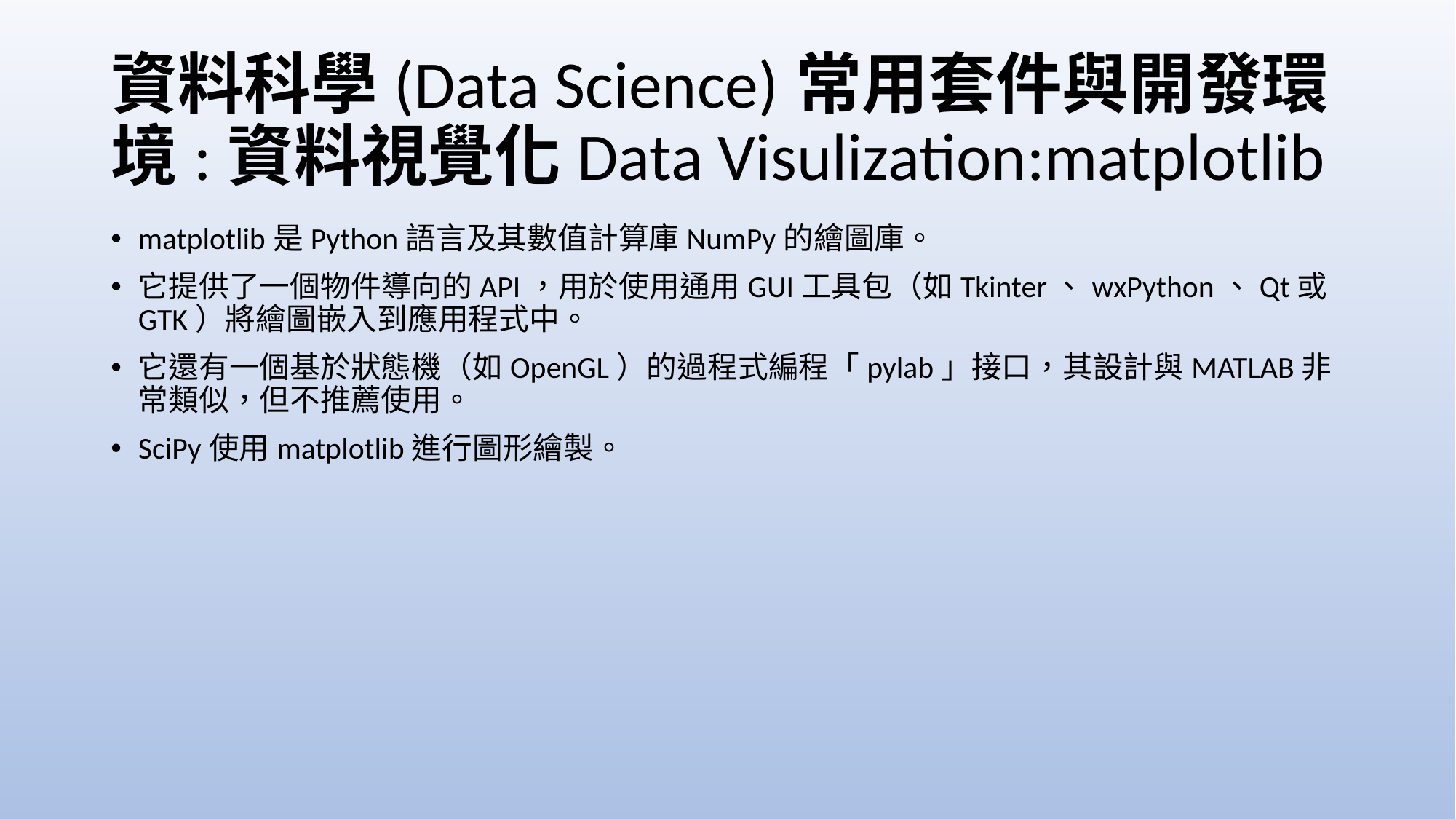

# 資料科學(Data Science)常用套件與開發環境:資料視覺化Data Visulization:matplotlib
matplotlib是Python語言及其數值計算庫NumPy的繪圖庫。
它提供了一個物件導向的API，用於使用通用GUI工具包（如Tkinter、wxPython、Qt或GTK）將繪圖嵌入到應用程式中。
它還有一個基於狀態機（如OpenGL）的過程式編程「pylab」接口，其設計與MATLAB非常類似，但不推薦使用。
SciPy使用matplotlib進行圖形繪製。